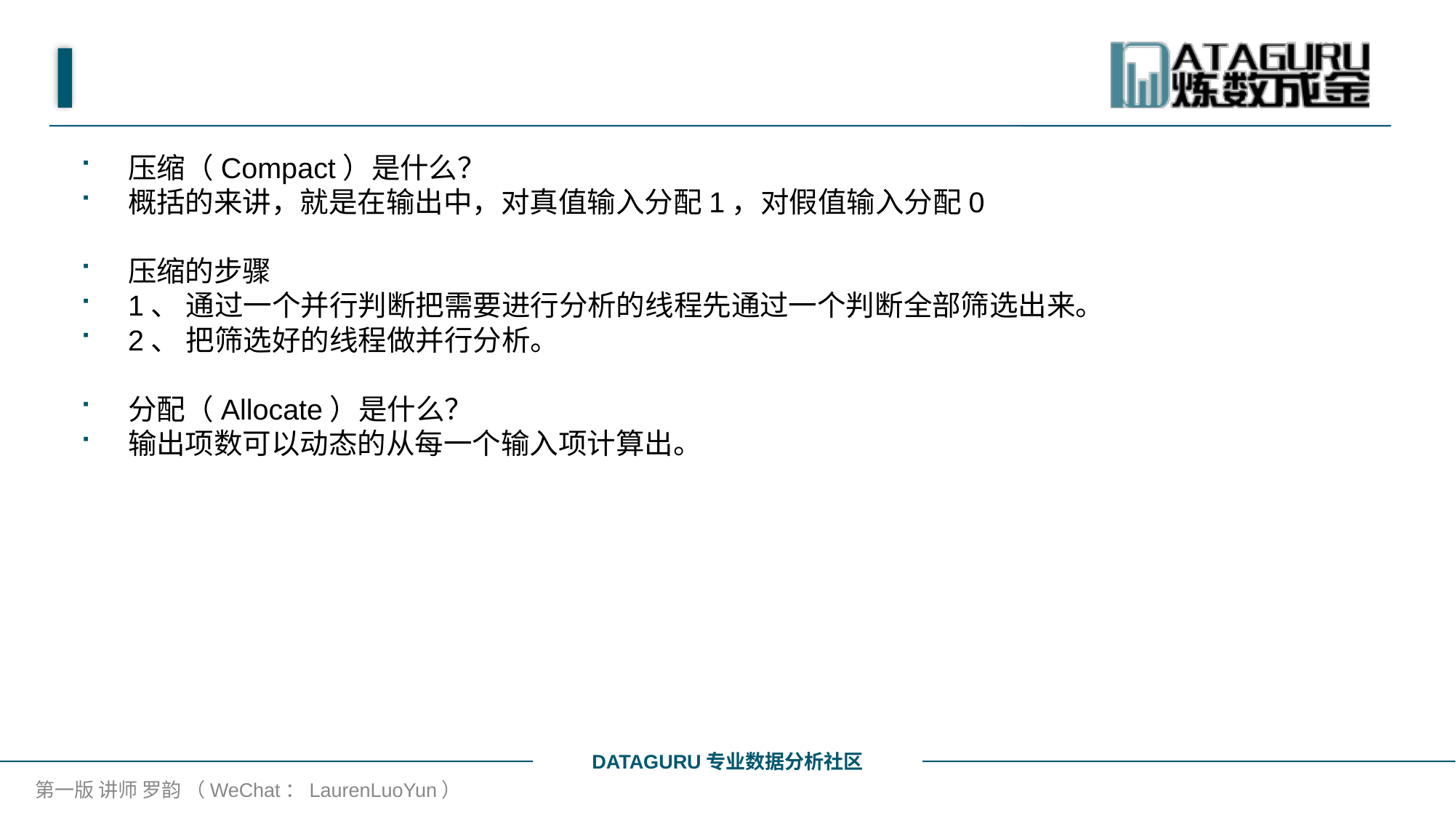

压缩（Compact）是什么？
概括的来讲，就是在输出中，对真值输入分配1，对假值输入分配0

压缩的步骤
1、 通过一个并行判断把需要进行分析的线程先通过一个判断全部筛选出来。
2、 把筛选好的线程做并行分析。

分配（Allocate）是什么？
输出项数可以动态的从每一个输入项计算出。